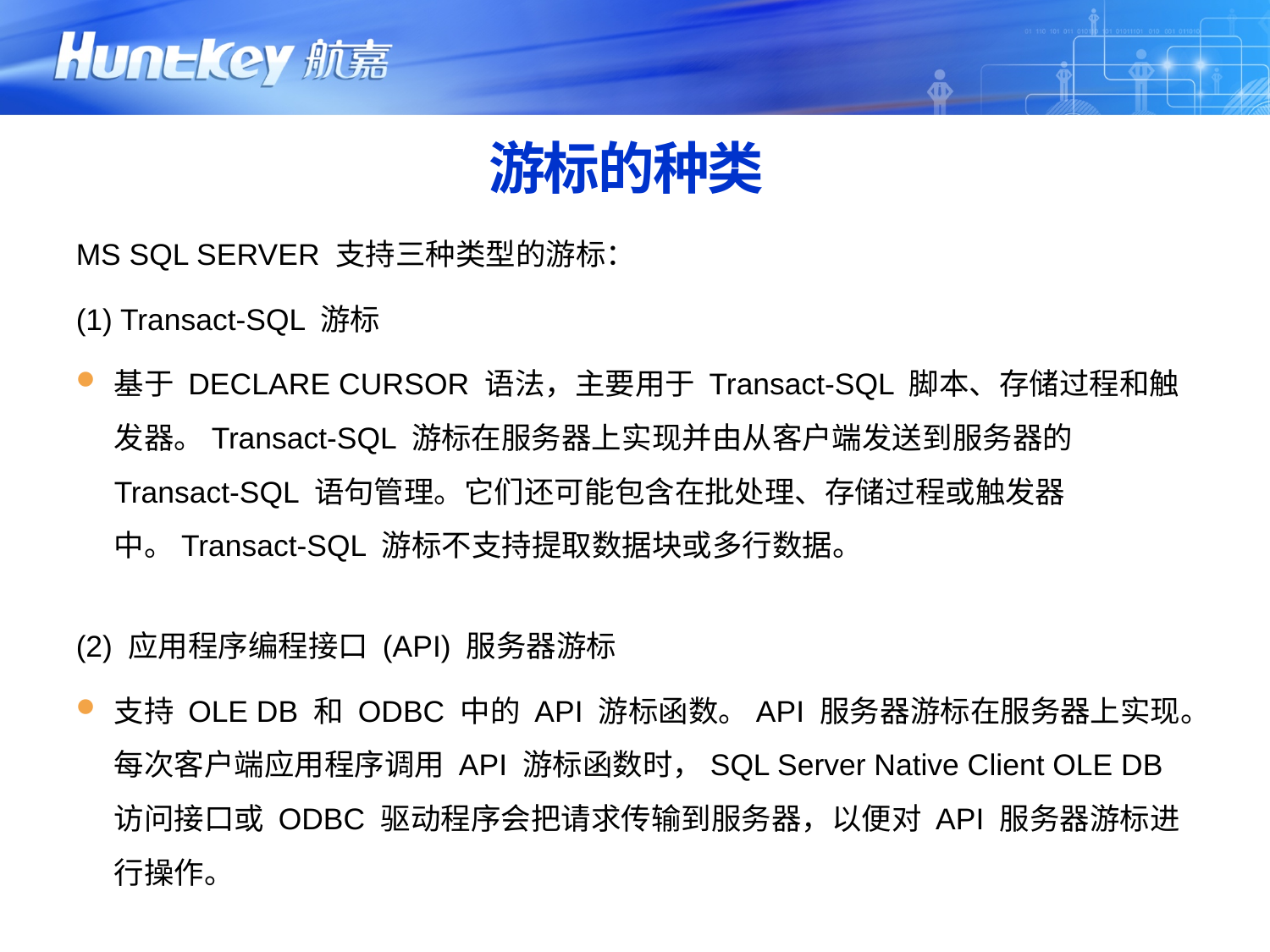

# 游标的种类
MS SQL SERVER 支持三种类型的游标：
(1) Transact-SQL 游标
基于 DECLARE CURSOR 语法，主要用于 Transact-SQL 脚本、存储过程和触发器。Transact-SQL 游标在服务器上实现并由从客户端发送到服务器的 Transact-SQL 语句管理。它们还可能包含在批处理、存储过程或触发器中。Transact-SQL 游标不支持提取数据块或多行数据。

(2) 应用程序编程接口 (API) 服务器游标
支持 OLE DB 和 ODBC 中的 API 游标函数。API 服务器游标在服务器上实现。每次客户端应用程序调用 API 游标函数时，SQL Server Native Client OLE DB 访问接口或 ODBC 驱动程序会把请求传输到服务器，以便对 API 服务器游标进行操作。